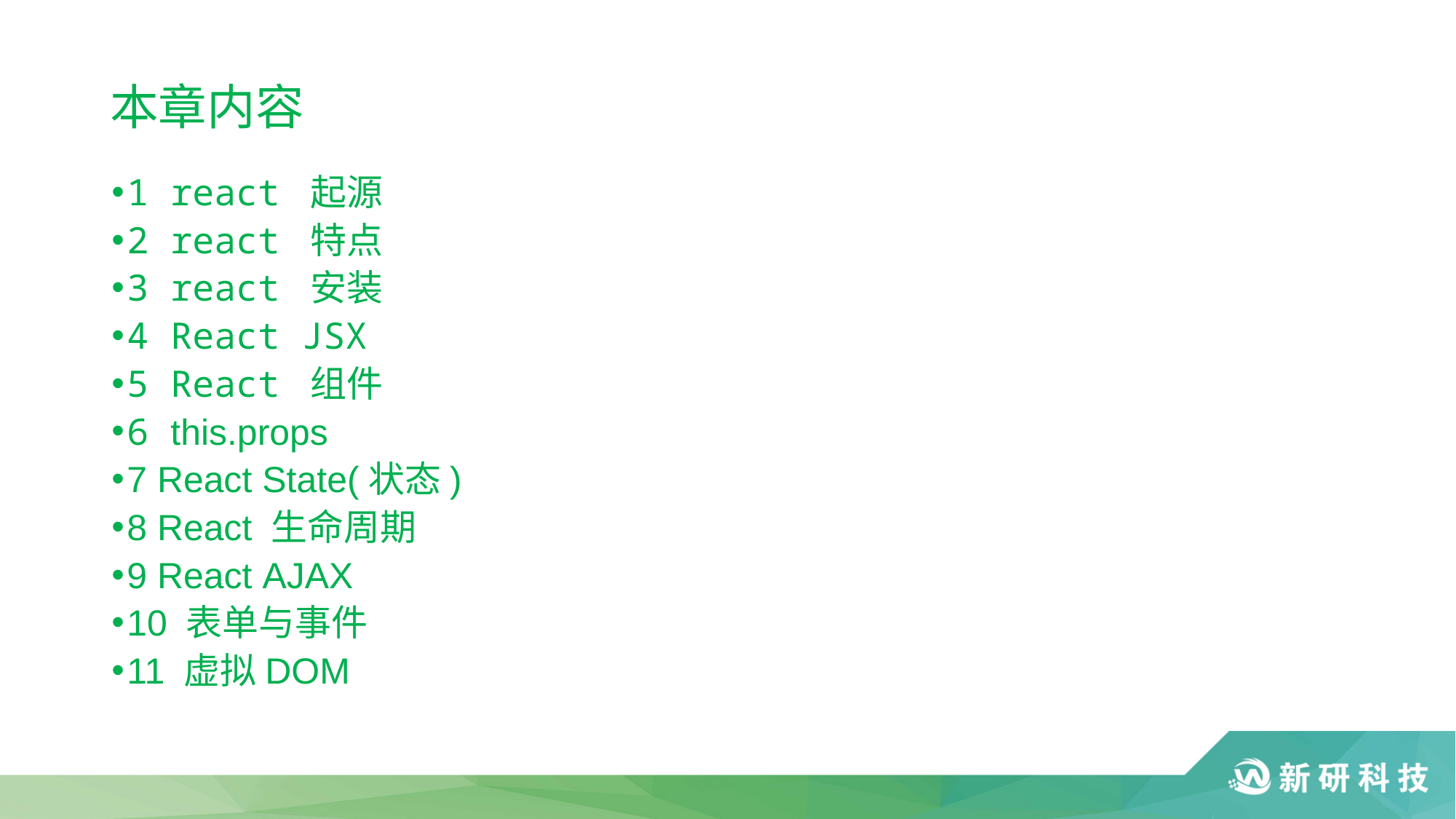

# 本章内容
1 react 起源
2 react 特点
3 react 安装
4 React JSX
5 React 组件
6 this.props
7 React State(状态)
8 React 生命周期
9 React AJAX
10 表单与事件
11 虚拟DOM